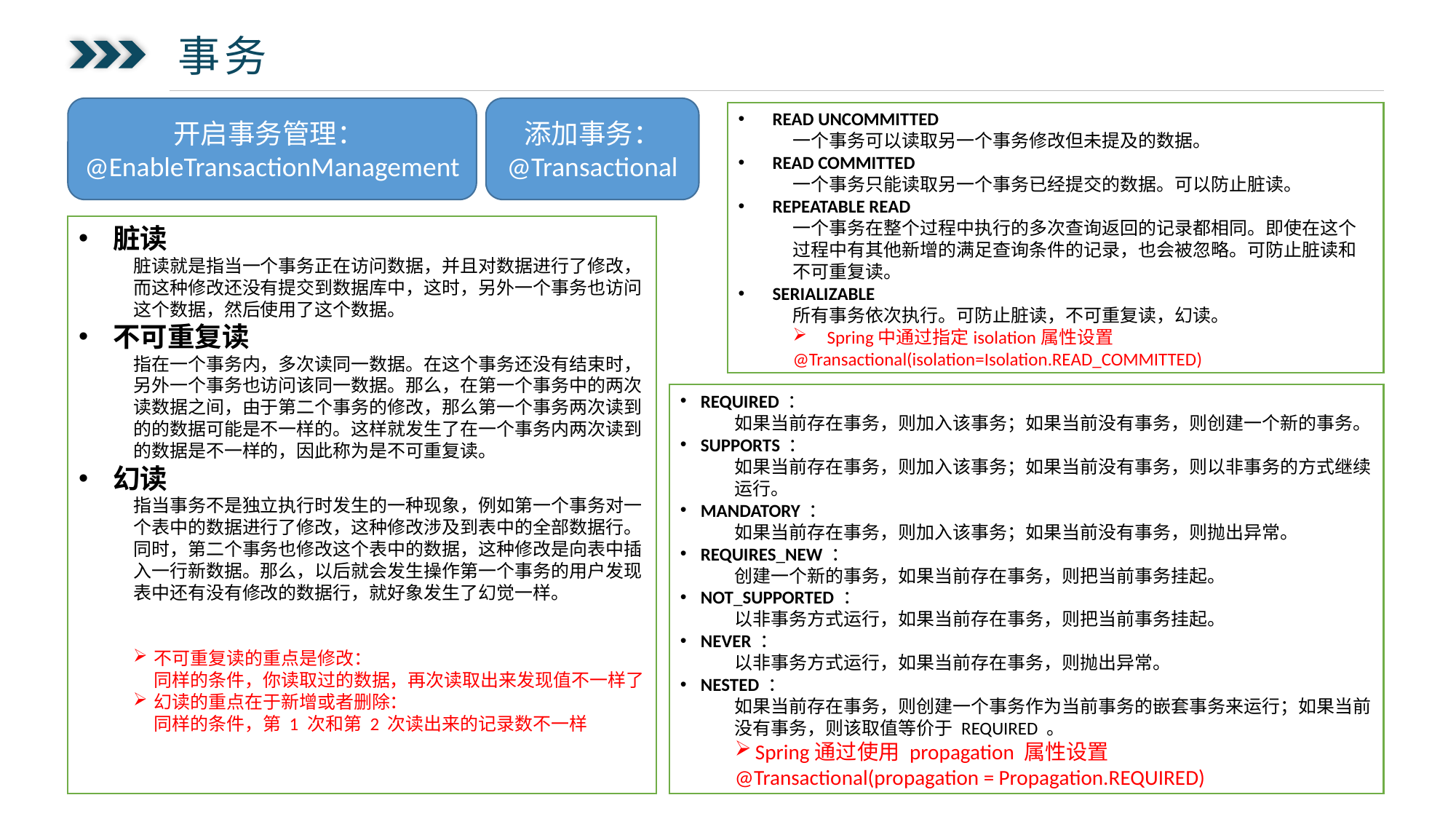

事务

开启事务管理：@EnableTransactionManagement
添加事务：
@Transactional
READ UNCOMMITTED
一个事务可以读取另一个事务修改但未提及的数据。
READ COMMITTED
一个事务只能读取另一个事务已经提交的数据。可以防止脏读。
REPEATABLE READ
一个事务在整个过程中执行的多次查询返回的记录都相同。即使在这个过程中有其他新增的满足查询条件的记录，也会被忽略。可防止脏读和不可重复读。
SERIALIZABLE
所有事务依次执行。可防止脏读，不可重复读，幻读。
Spring中通过指定isolation属性设置
@Transactional(isolation=Isolation.READ_COMMITTED)
脏读
脏读就是指当一个事务正在访问数据，并且对数据进行了修改，而这种修改还没有提交到数据库中，这时，另外一个事务也访问这个数据，然后使用了这个数据。
不可重复读
指在一个事务内，多次读同一数据。在这个事务还没有结束时，另外一个事务也访问该同一数据。那么，在第一个事务中的两次读数据之间，由于第二个事务的修改，那么第一个事务两次读到的的数据可能是不一样的。这样就发生了在一个事务内两次读到的数据是不一样的，因此称为是不可重复读。
幻读
指当事务不是独立执行时发生的一种现象，例如第一个事务对一个表中的数据进行了修改，这种修改涉及到表中的全部数据行。同时，第二个事务也修改这个表中的数据，这种修改是向表中插入一行新数据。那么，以后就会发生操作第一个事务的用户发现表中还有没有修改的数据行，就好象发生了幻觉一样。

不可重复读的重点是修改： 
同样的条件，你读取过的数据，再次读取出来发现值不一样了
幻读的重点在于新增或者删除： 
同样的条件，第 1 次和第 2 次读出来的记录数不一样
REQUIRED ：
如果当前存在事务，则加入该事务；如果当前没有事务，则创建一个新的事务。
SUPPORTS ：
如果当前存在事务，则加入该事务；如果当前没有事务，则以非事务的方式继续运行。
MANDATORY ：
如果当前存在事务，则加入该事务；如果当前没有事务，则抛出异常。
REQUIRES_NEW ：
创建一个新的事务，如果当前存在事务，则把当前事务挂起。
NOT_SUPPORTED ：
以非事务方式运行，如果当前存在事务，则把当前事务挂起。
NEVER ：
以非事务方式运行，如果当前存在事务，则抛出异常。
NESTED ：
如果当前存在事务，则创建一个事务作为当前事务的嵌套事务来运行；如果当前没有事务，则该取值等价于 REQUIRED 。
Spring通过使用 propagation 属性设置
@Transactional(propagation = Propagation.REQUIRED)